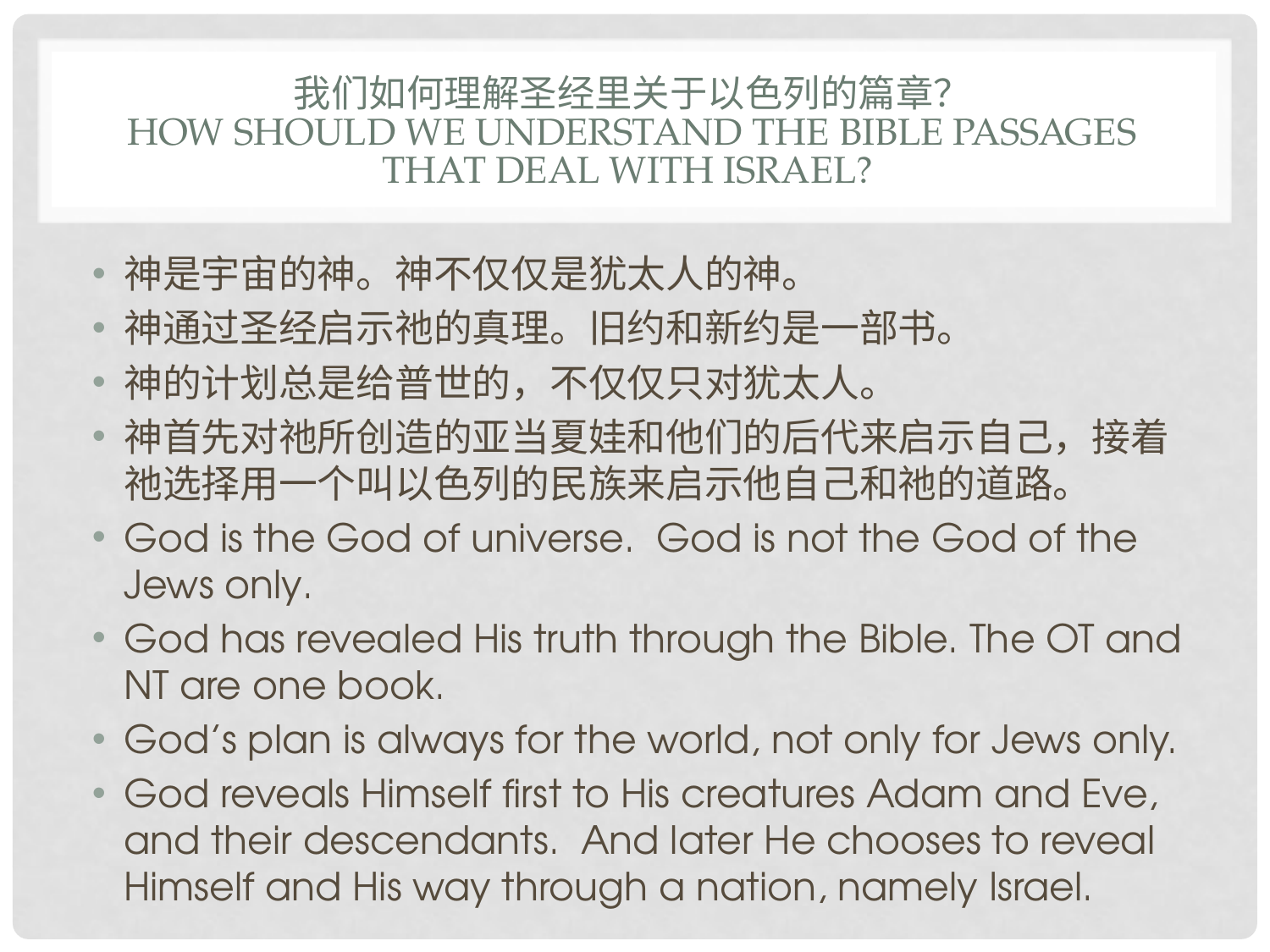

# 我们如何理解圣经里关于以色列的篇章？ How should we understand the Bible passages that deal with Israel?
神是宇宙的神。神不仅仅是犹太人的神。
神通过圣经启示祂的真理。旧约和新约是一部书。
神的计划总是给普世的，不仅仅只对犹太人。
神首先对祂所创造的亚当夏娃和他们的后代来启示自己，接着祂选择用一个叫以色列的民族来启示他自己和祂的道路。
God is the God of universe.  God is not the God of the Jews only.
God has revealed His truth through the Bible. The OT and NT are one book.
God’s plan is always for the world, not only for Jews only.
God reveals Himself first to His creatures Adam and Eve, and their descendants.  And later He chooses to reveal Himself and His way through a nation, namely Israel.